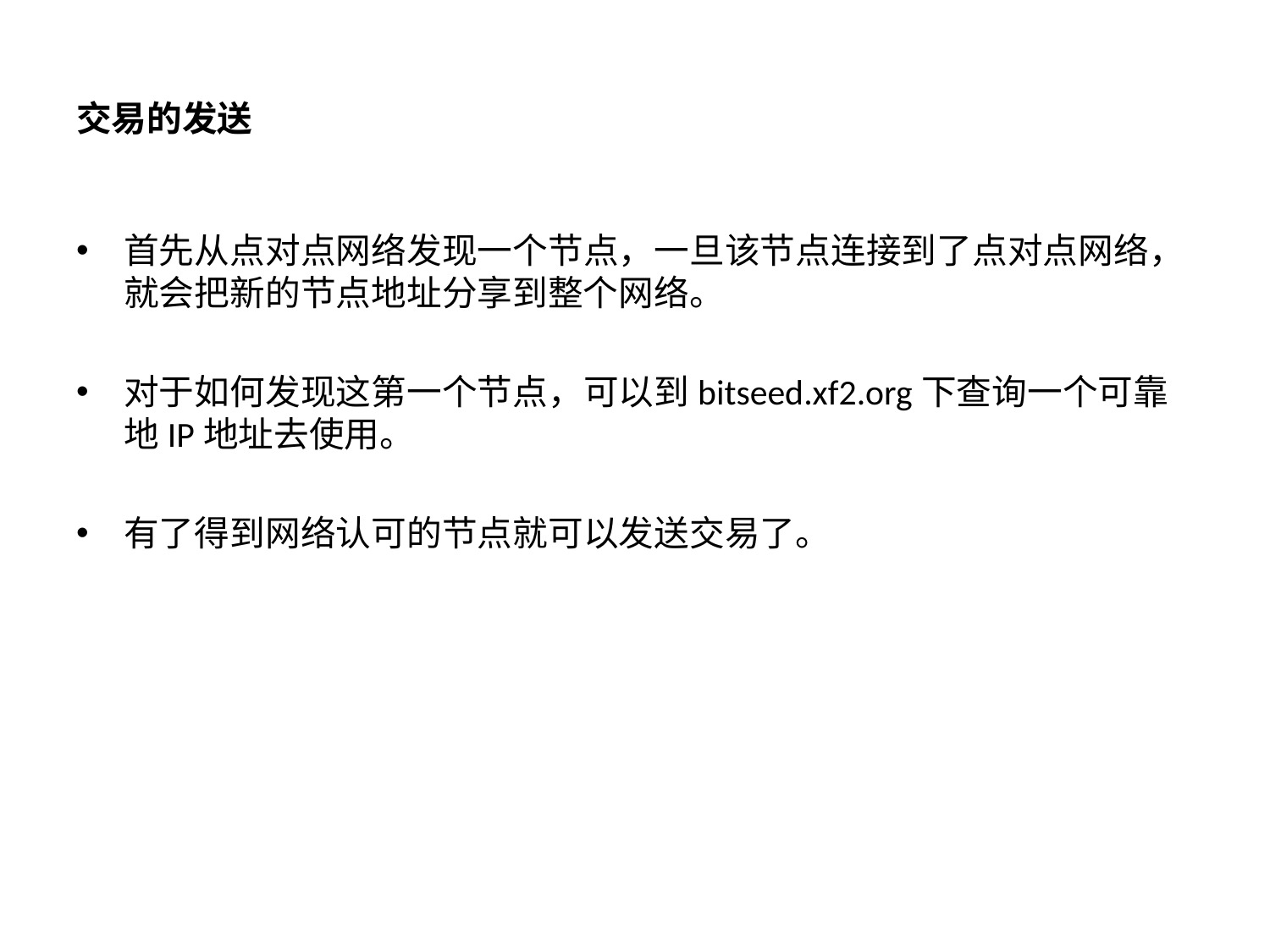

# 交易的发送
首先从点对点网络发现一个节点，一旦该节点连接到了点对点网络，就会把新的节点地址分享到整个网络。

对于如何发现这第一个节点，可以到bitseed.xf2.org下查询一个可靠地IP地址去使用。

有了得到网络认可的节点就可以发送交易了。